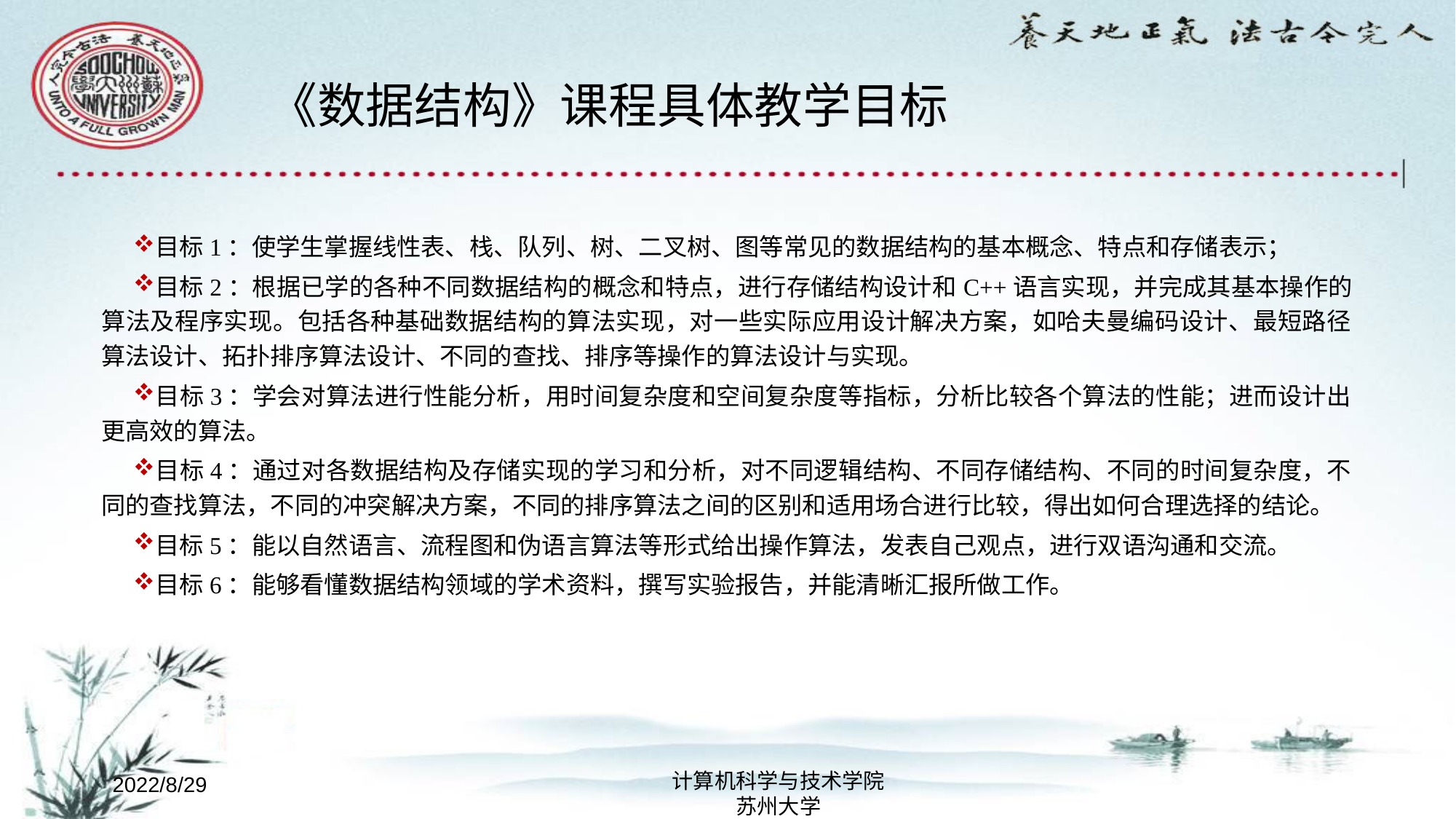

# 《数据结构》课程具体教学目标
目标1：使学生掌握线性表、栈、队列、树、二叉树、图等常见的数据结构的基本概念、特点和存储表示；
目标2：根据已学的各种不同数据结构的概念和特点，进行存储结构设计和C++语言实现，并完成其基本操作的算法及程序实现。包括各种基础数据结构的算法实现，对一些实际应用设计解决方案，如哈夫曼编码设计、最短路径算法设计、拓扑排序算法设计、不同的查找、排序等操作的算法设计与实现。
目标3：学会对算法进行性能分析，用时间复杂度和空间复杂度等指标，分析比较各个算法的性能；进而设计出更高效的算法。
目标4：通过对各数据结构及存储实现的学习和分析，对不同逻辑结构、不同存储结构、不同的时间复杂度，不同的查找算法，不同的冲突解决方案，不同的排序算法之间的区别和适用场合进行比较，得出如何合理选择的结论。
目标5：能以自然语言、流程图和伪语言算法等形式给出操作算法，发表自己观点，进行双语沟通和交流。
目标6：能够看懂数据结构领域的学术资料，撰写实验报告，并能清晰汇报所做工作。

计算机科学与技术学院
苏州大学
2022/8/29